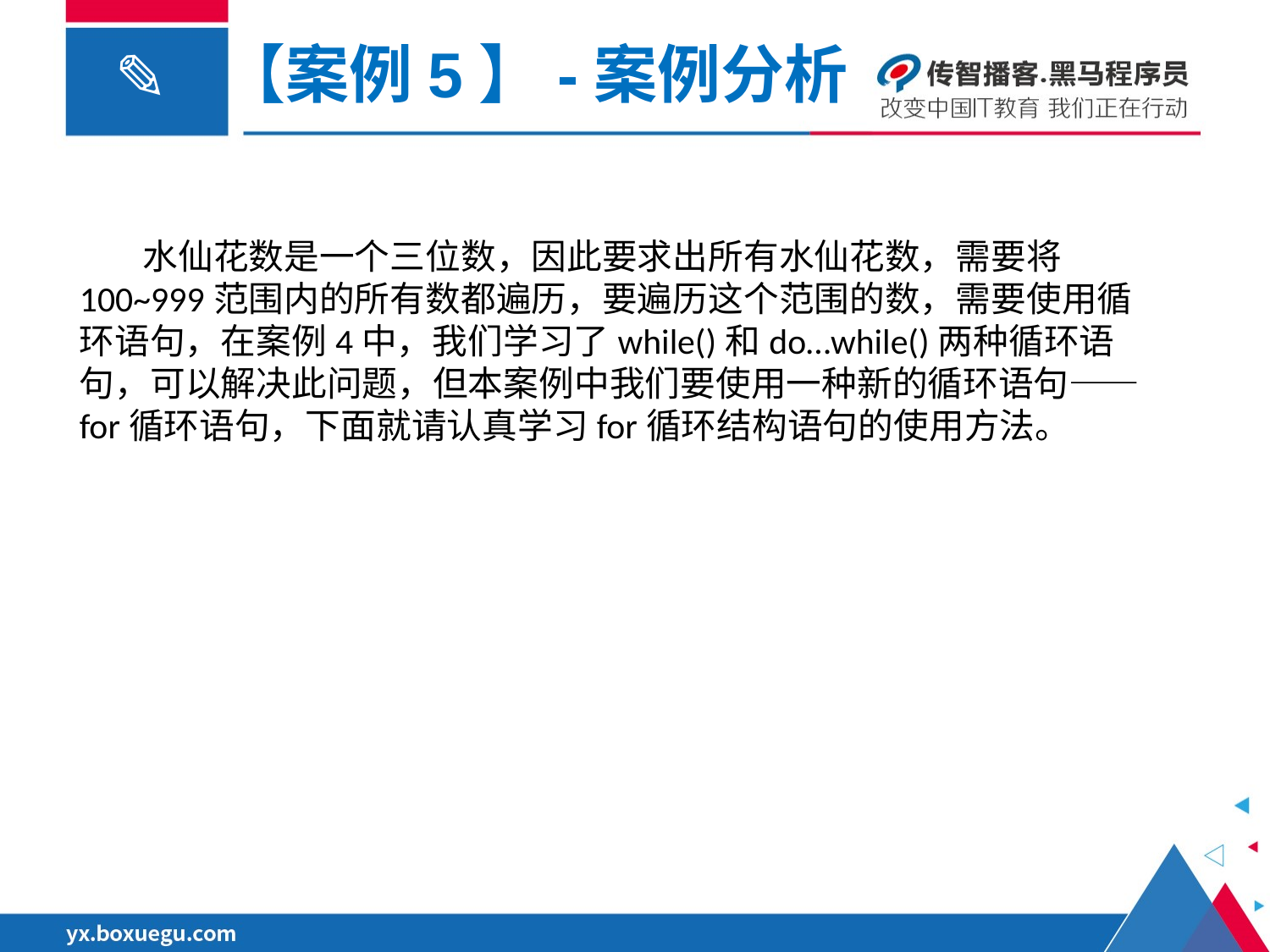

【案例5】-案例分析
       水仙花数是一个三位数，因此要求出所有水仙花数，需要将100~999范围内的所有数都遍历，要遍历这个范围的数，需要使用循环语句，在案例4中，我们学习了while()和do…while()两种循环语句，可以解决此问题，但本案例中我们要使用一种新的循环语句——for循环语句，下面就请认真学习for循环结构语句的使用方法。